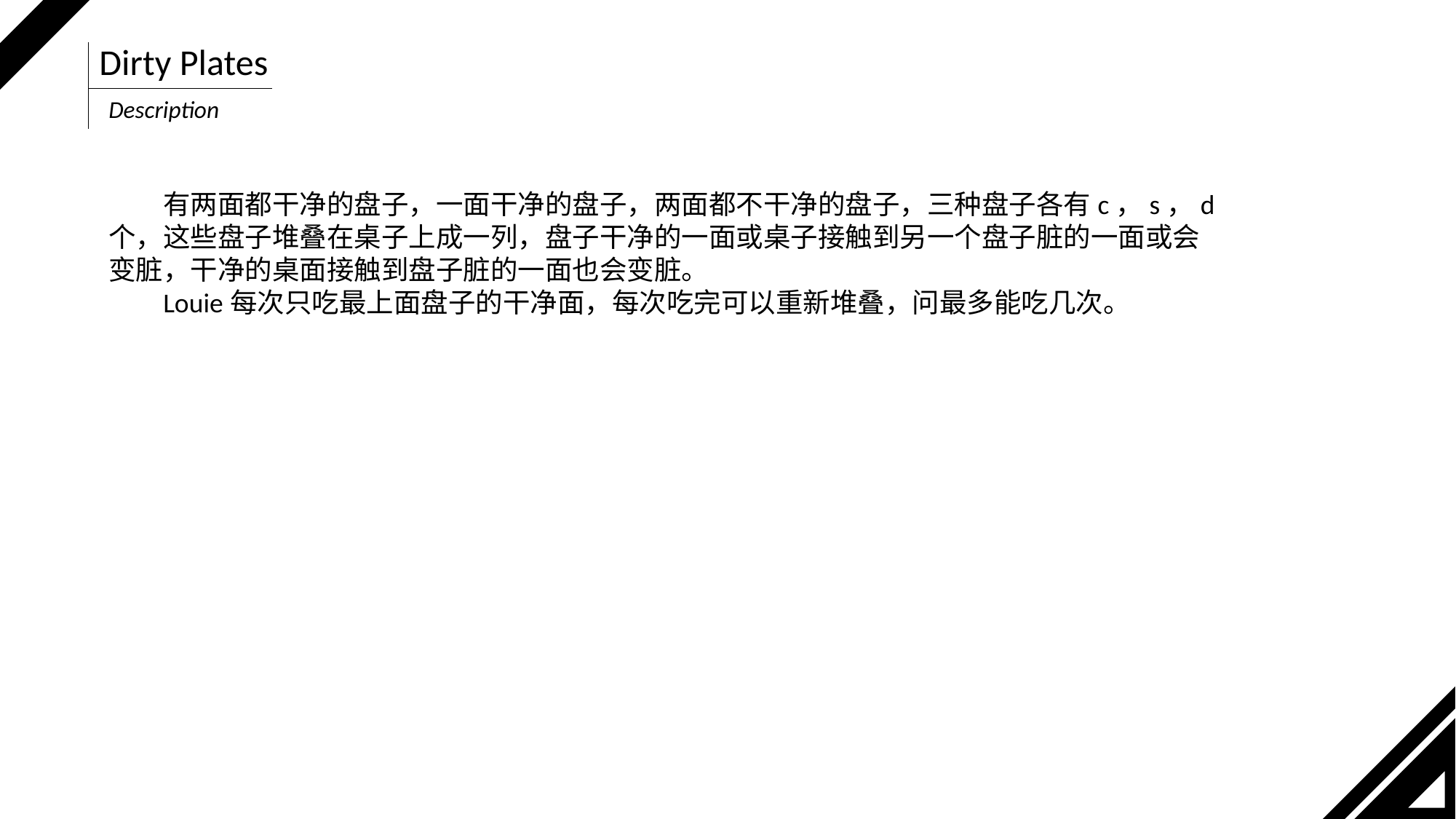

Dirty Plates
Description
有两面都干净的盘子，一面干净的盘子，两面都不干净的盘子，三种盘子各有c，s，d个，这些盘子堆叠在桌子上成一列，盘子干净的一面或桌子接触到另一个盘子脏的一面或会变脏，干净的桌面接触到盘子脏的一面也会变脏。
Louie每次只吃最上面盘子的干净面，每次吃完可以重新堆叠，问最多能吃几次。